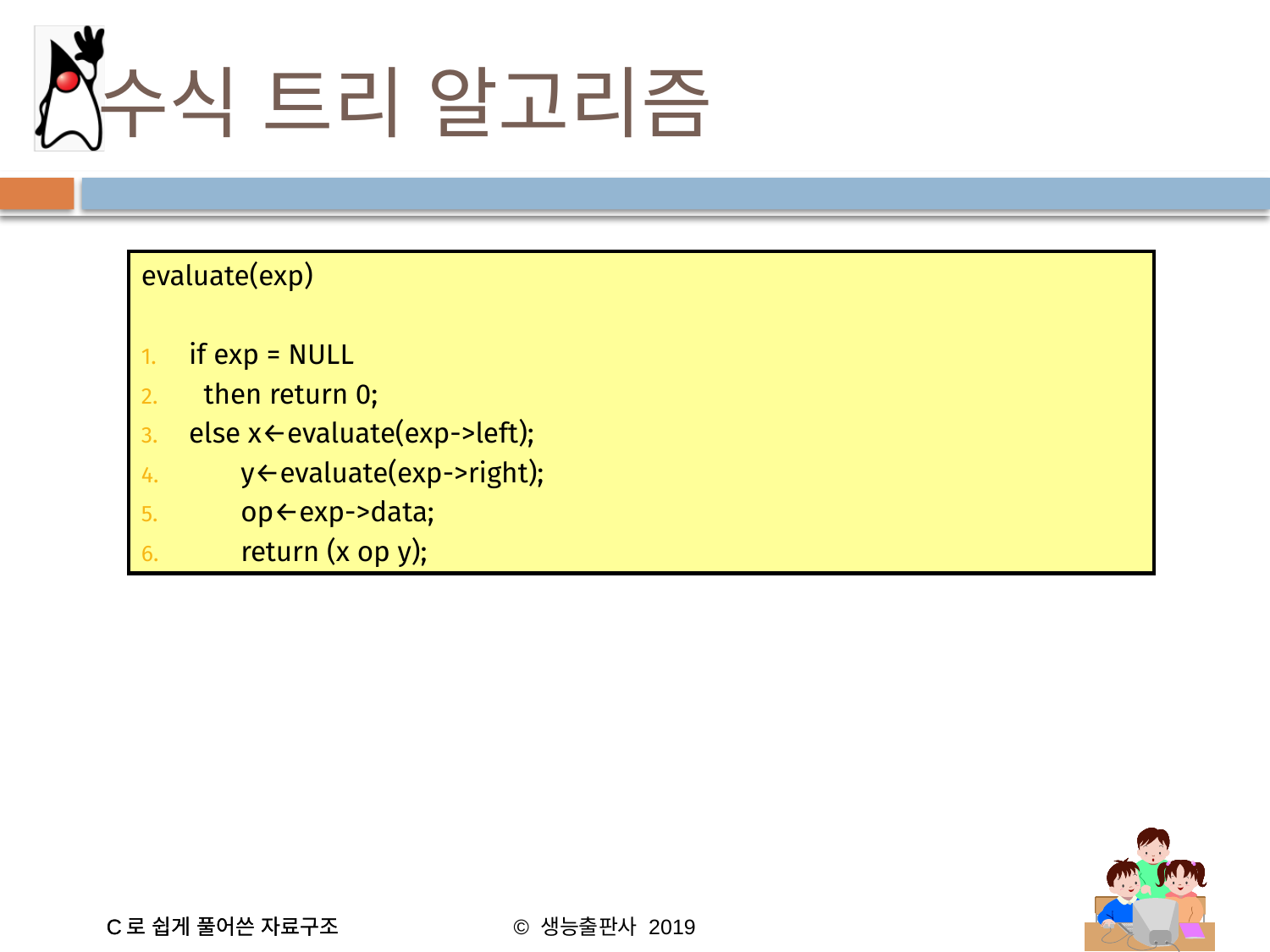

# 수식 트리 알고리즘
evaluate(exp)

if exp = NULL
  then return 0;
else x←evaluate(exp->left);
       y←evaluate(exp->right);
       op←exp->data;
       return (x op y);